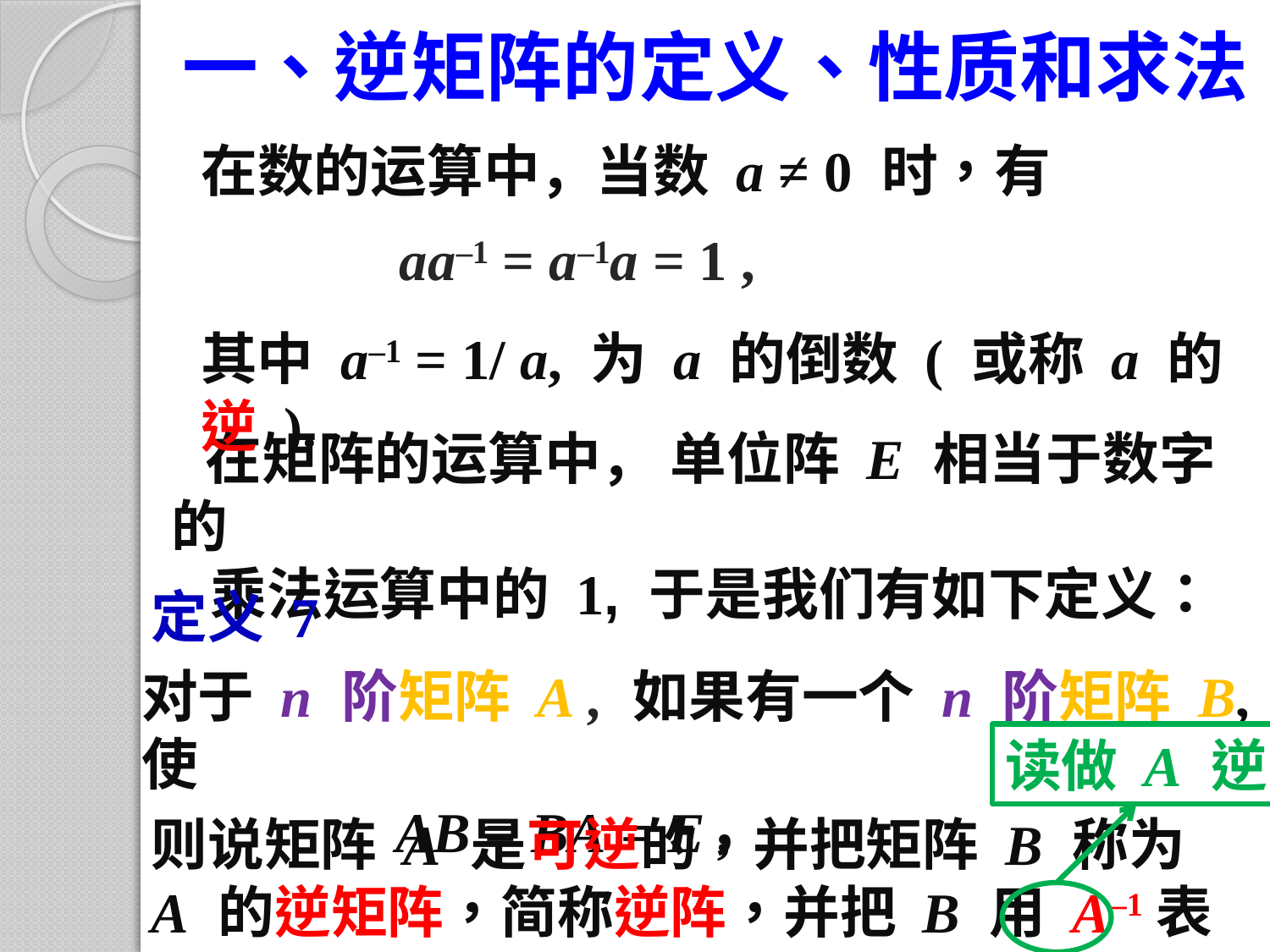

# 一、逆矩阵的定义、性质和求法
在数的运算中，当数 a ≠ 0 时，有
aa–1 = a–1a = 1 ,
其中 a–1 = 1/ a, 为 a 的倒数 ( 或称 a 的逆 ).
  在矩阵的运算中， 单位阵 E 相当于数字的
  乘法运算中的 1, 于是我们有如下定义：
定义 7
对于 n 阶矩阵 A , 如果有一个 n 阶矩阵 B, 使
 		AB = BA = E ,
读做 A 逆
则说矩阵 A 是可逆的，并把矩阵 B 称为
A 的逆矩阵，简称逆阵，并把 B 用 A–1表示。